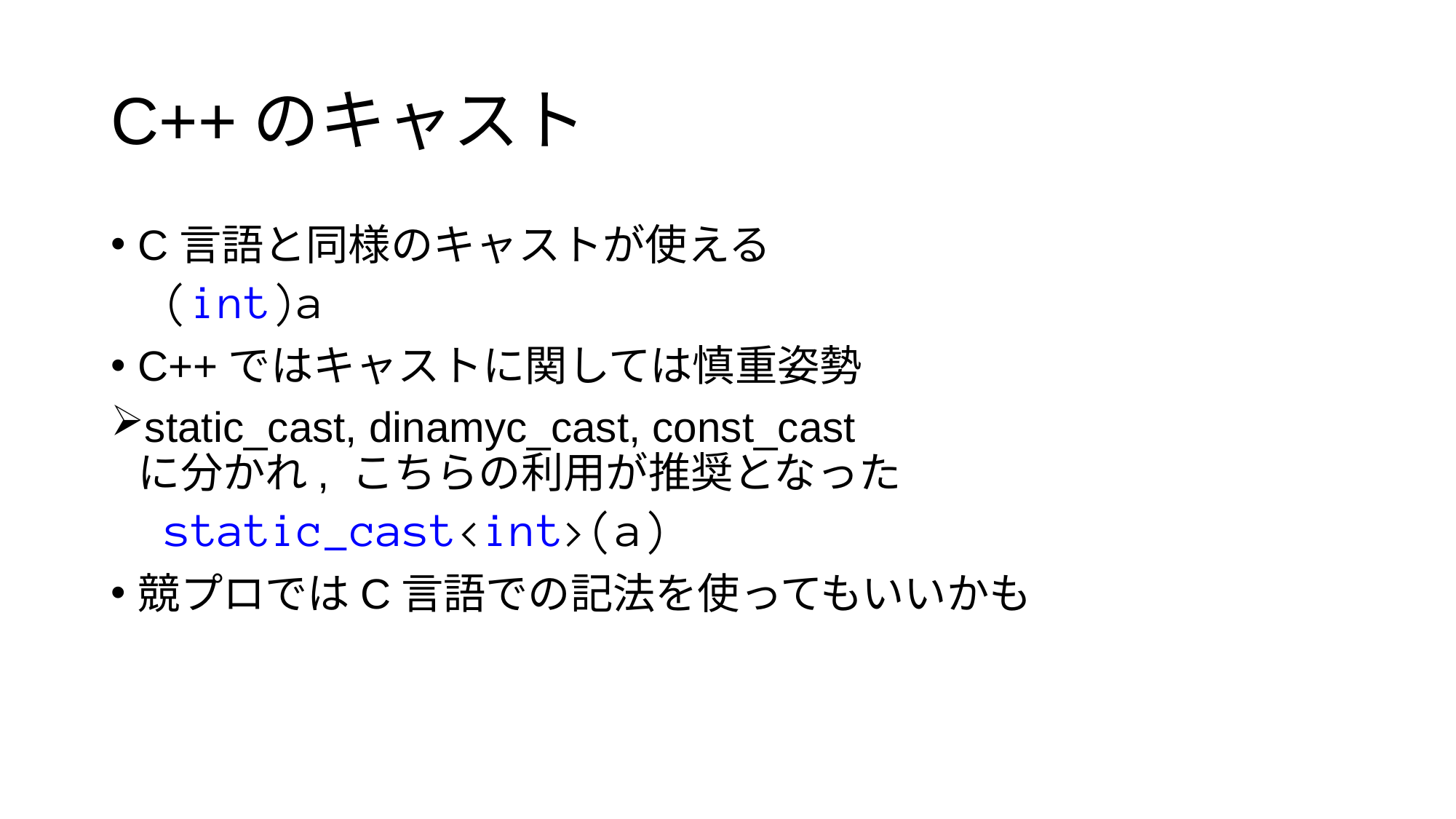

# C++のキャスト
C言語と同様のキャストが使える
(int)a
C++ではキャストに関しては慎重姿勢
static_cast, dinamyc_cast, const_cast
に分かれ, こちらの利用が推奨となった
static_cast<int>(a)
競プロではC言語での記法を使ってもいいかも